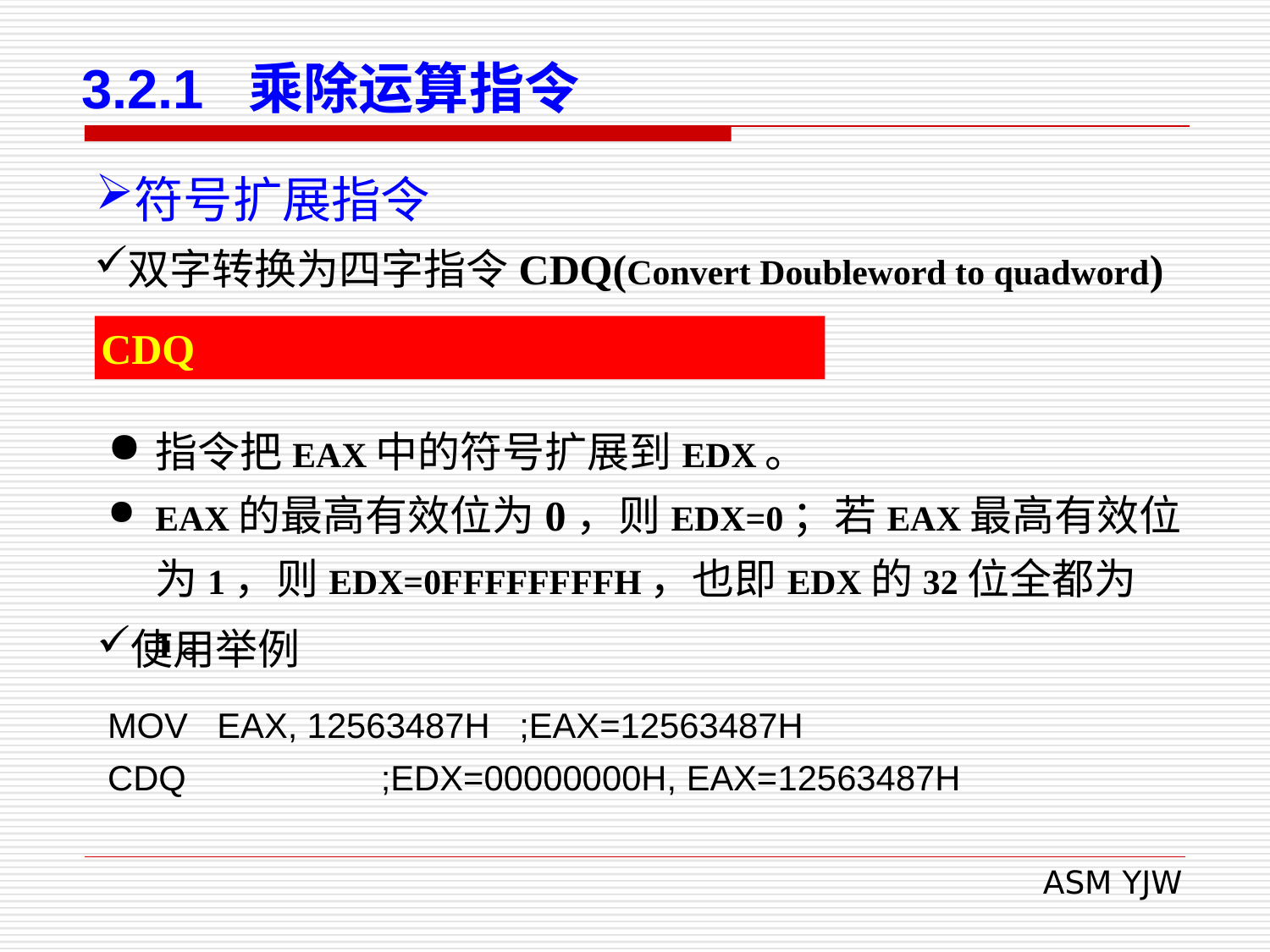

# 3.2.1  乘除运算指令
符号扩展指令
双字转换为四字指令CDQ(Convert Doubleword to quadword)
CDQ
指令把EAX中的符号扩展到EDX。
EAX的最高有效位为0，则EDX=0；若EAX最高有效位为1，则EDX=0FFFFFFFFH，也即EDX的32位全都为1。
使用举例
MOV   EAX, 12563487H   ;EAX=12563487H
CDQ                    ;EDX=00000000H, EAX=12563487H